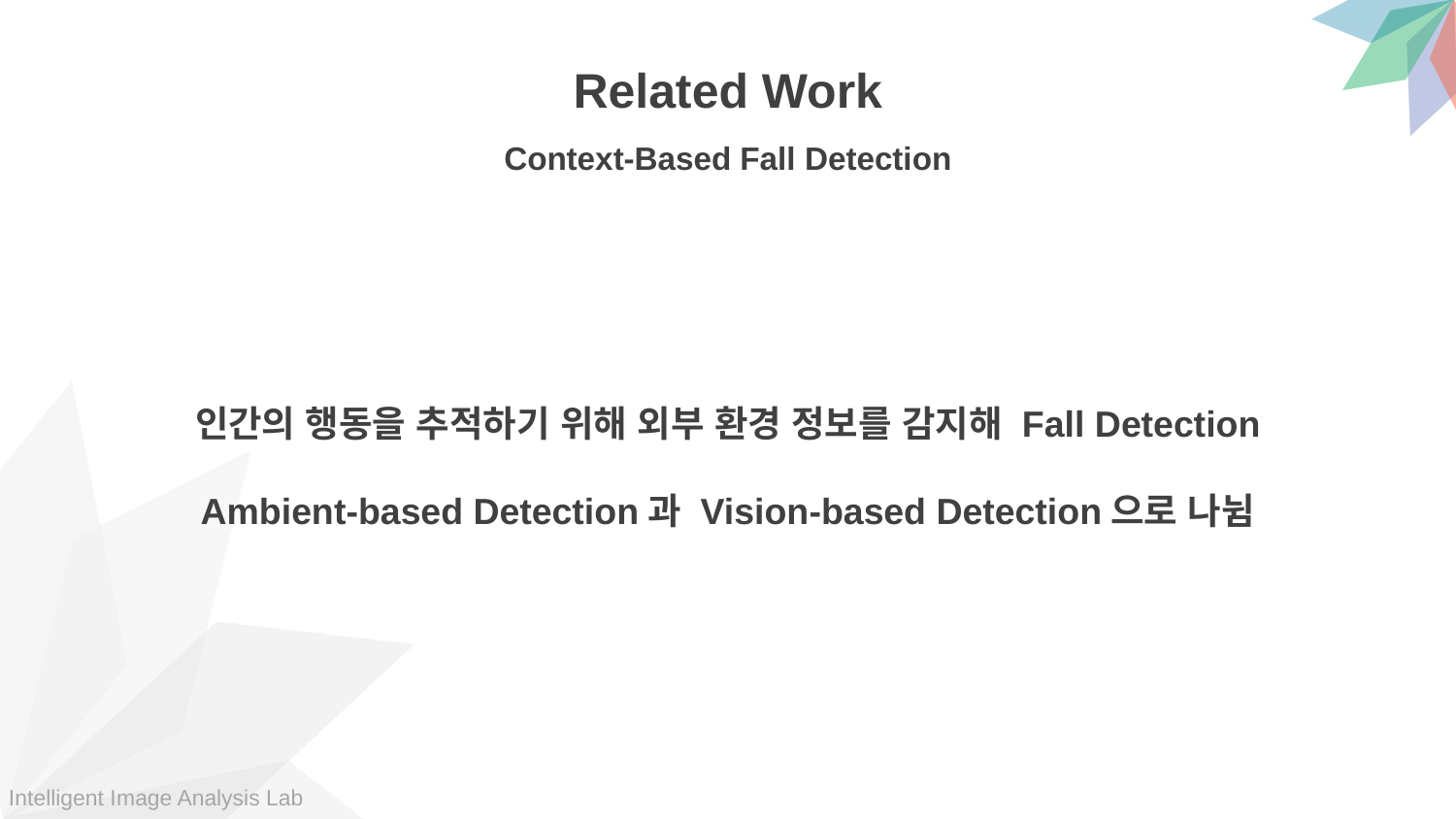

Related Work
Context-Based Fall Detection
인간의 행동을 추적하기 위해 외부 환경 정보를 감지해 Fall Detection
Ambient-based Detection과 Vision-based Detection으로 나뉨